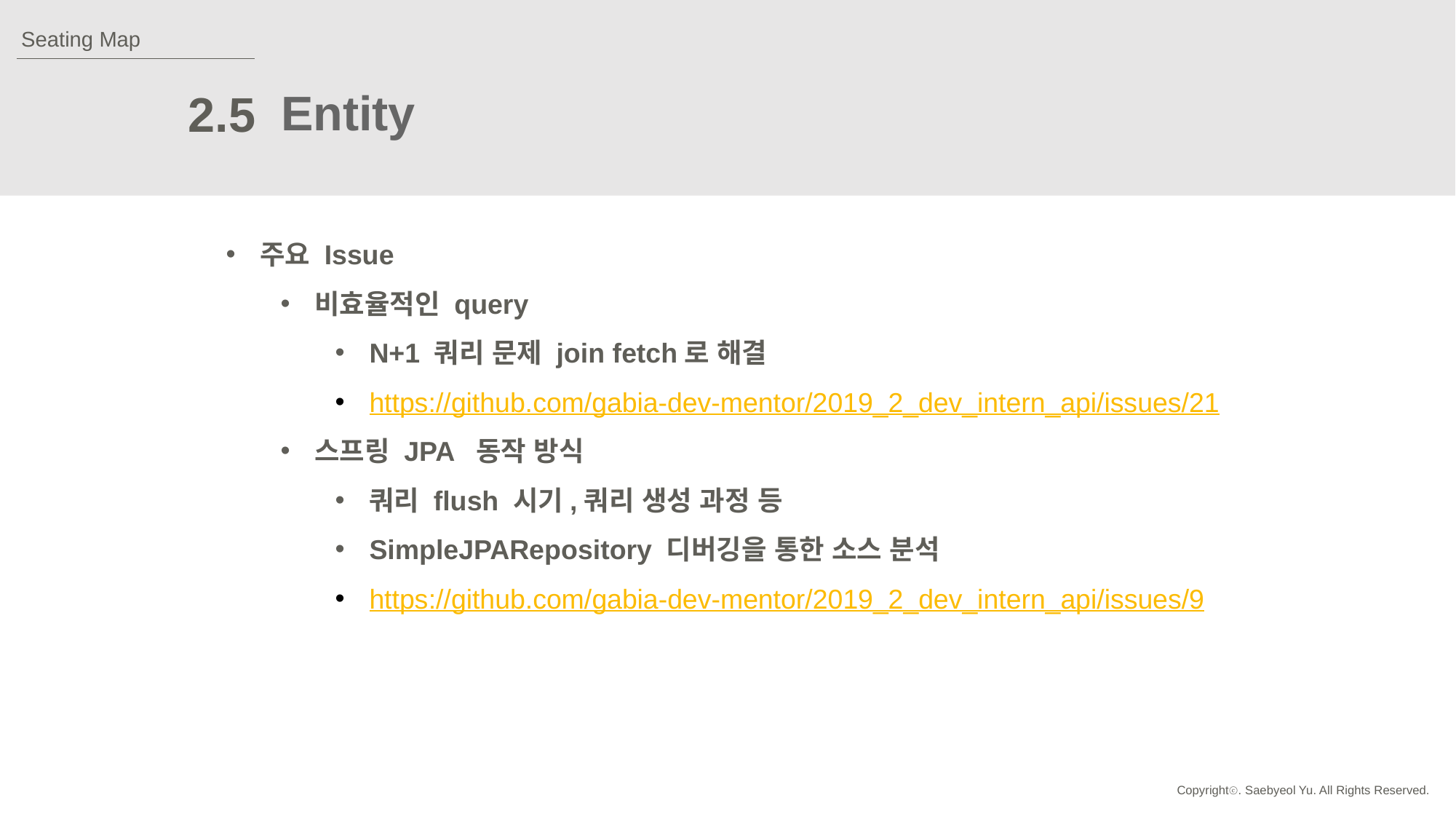

Seating Map
Entity
2.5
주요 Issue
비효율적인 query
N+1 쿼리 문제 join fetch로 해결
https://github.com/gabia-dev-mentor/2019_2_dev_intern_api/issues/21
스프링 JPA  동작 방식
쿼리 flush 시기,쿼리 생성 과정 등
SimpleJPARepository 디버깅을 통한 소스 분석
https://github.com/gabia-dev-mentor/2019_2_dev_intern_api/issues/9